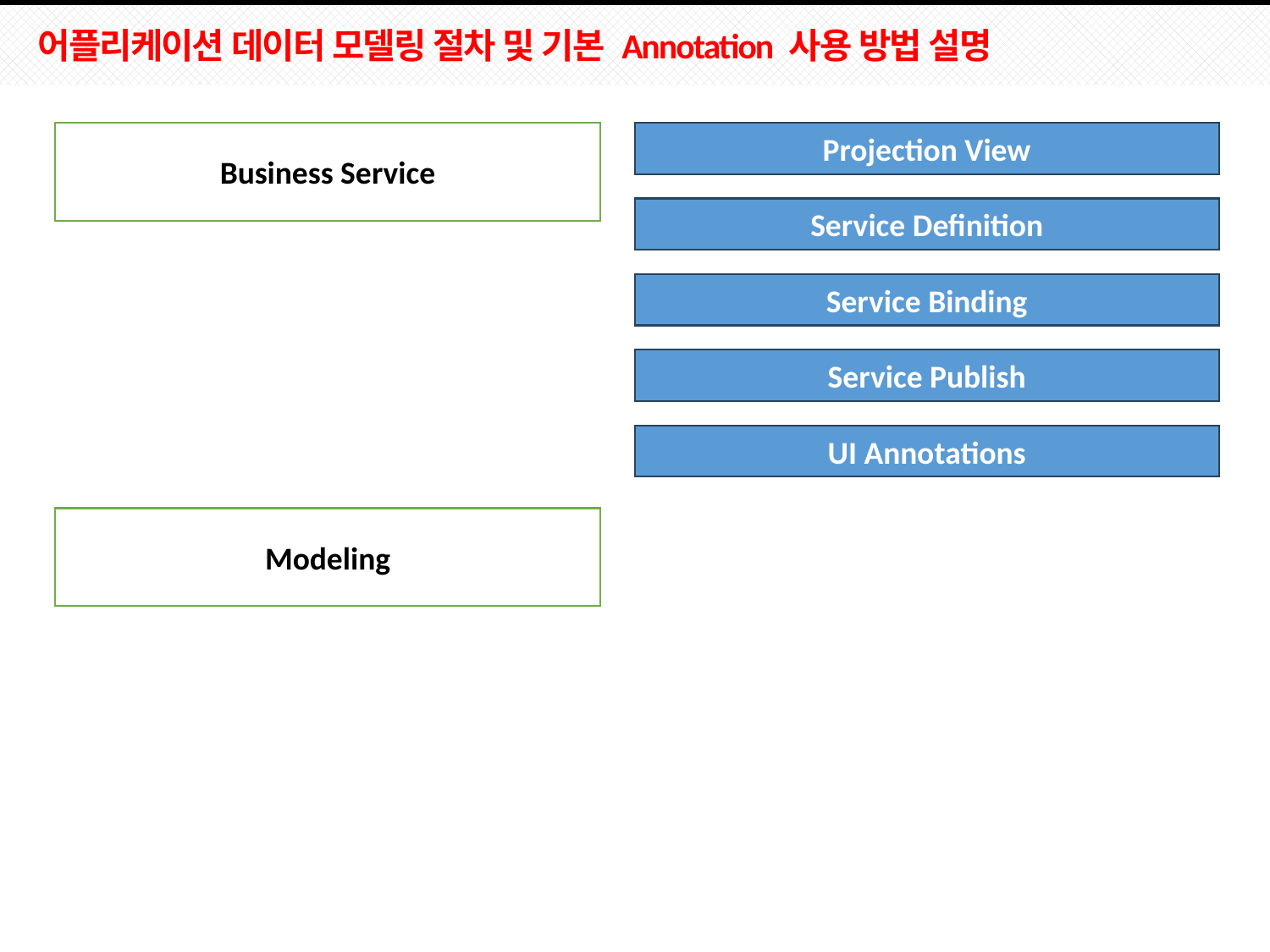

# 어플리케이션 데이터 모델링 절차 및 기본 Annotation 사용 방법 설명
Business Service
Projection View
Service Definition
Service Binding
Service Publish
UI Annotations
Modeling